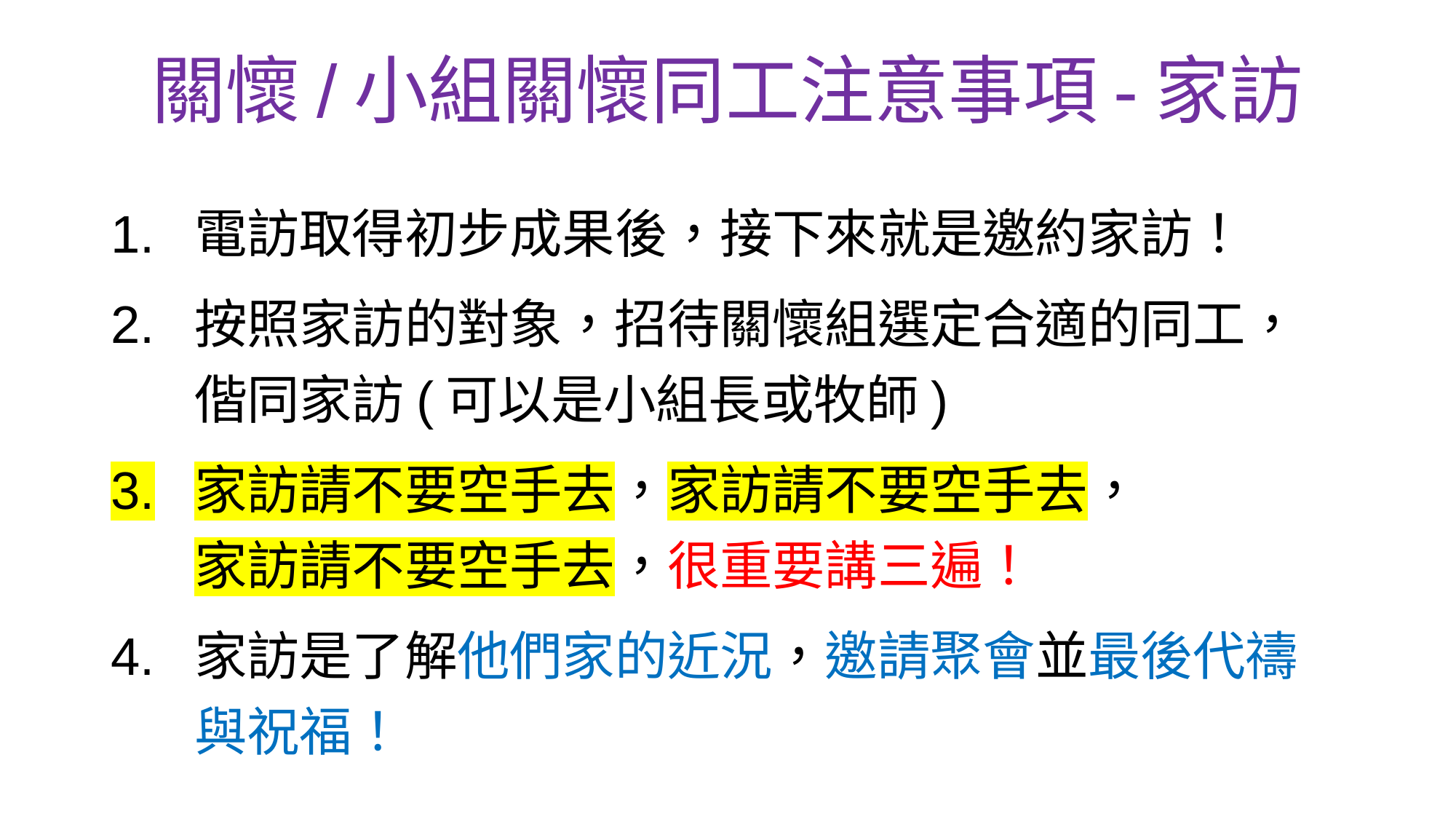

# 關懷/小組關懷同工注意事項-家訪
電訪取得初步成果後，接下來就是邀約家訪！
按照家訪的對象，招待關懷組選定合適的同工，偕同家訪(可以是小組長或牧師)
家訪請不要空手去，家訪請不要空手去，
家訪請不要空手去，很重要講三遍！
家訪是了解他們家的近況，邀請聚會並最後代禱與祝福！